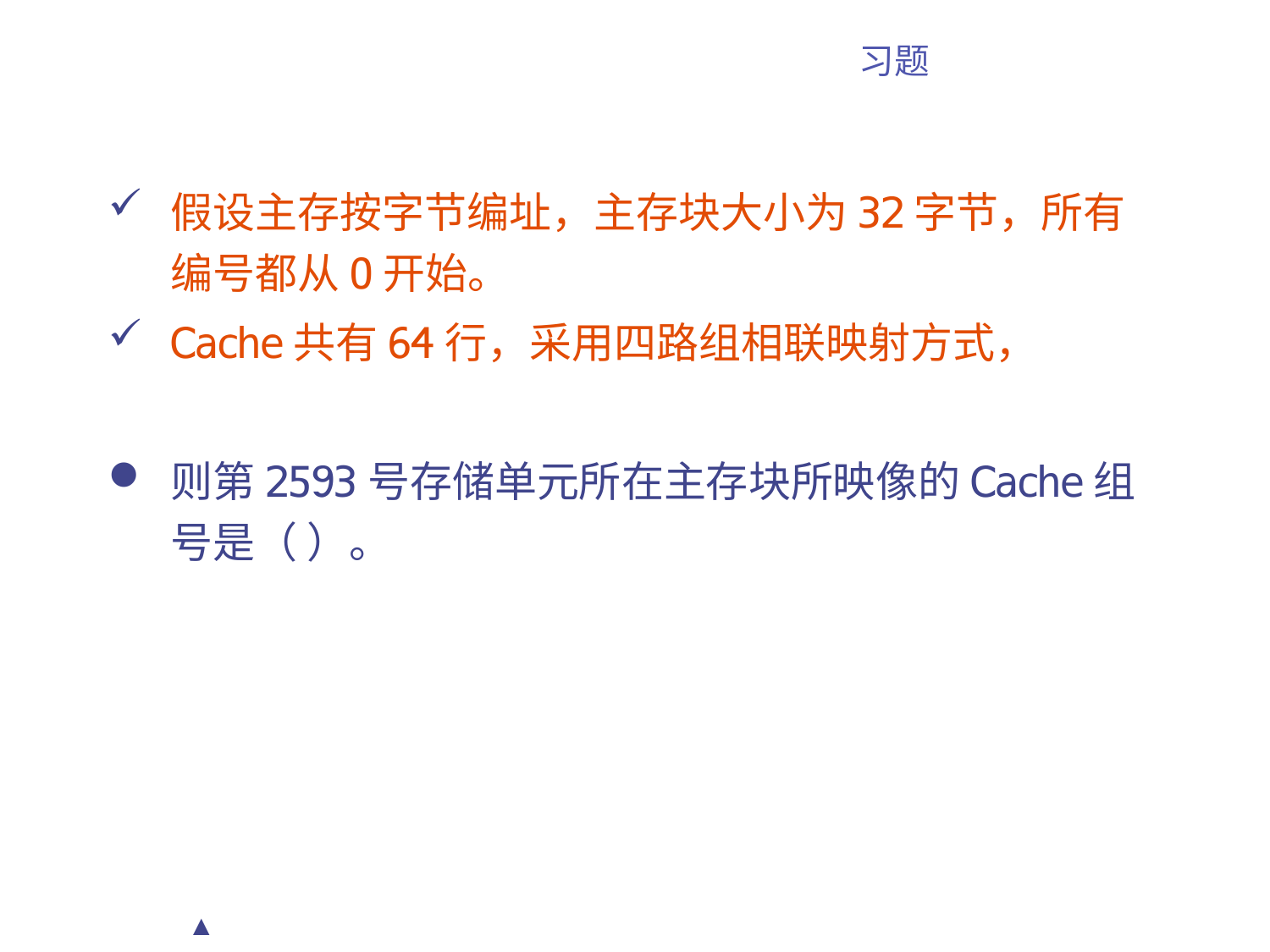

# 习题
假设主存按字节编址，主存块大小为32字节，所有编号都从0开始。
Cache共有64行，采用四路组相联映射方式，

则第2593号存储单元所在主存块所映像的Cache组号是（ ）。